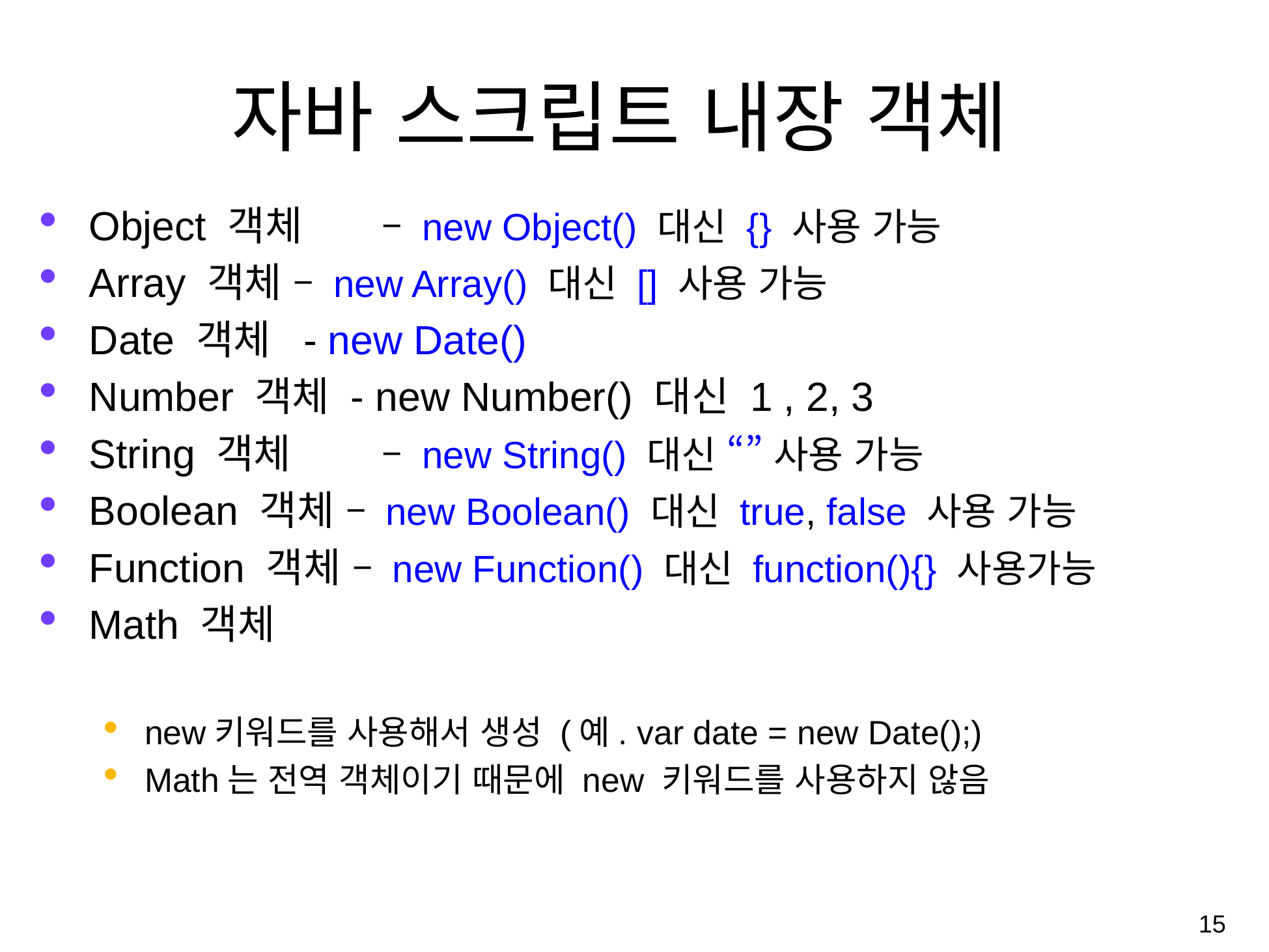

# 자바 스크립트 내장 객체
Object 객체	– new Object() 대신 {} 사용 가능
Array 객체 – new Array() 대신 [] 사용 가능
Date 객체  - new Date()
Number 객체 - new Number() 대신 1 , 2, 3
String 객체	– new String() 대신 “” 사용 가능
Boolean 객체 – new Boolean() 대신 true, false 사용 가능
Function 객체 – new Function() 대신 function(){} 사용가능
Math 객체

new키워드를 사용해서 생성 (예. var date = new Date();)
Math는 전역 객체이기 때문에 new 키워드를 사용하지 않음
15